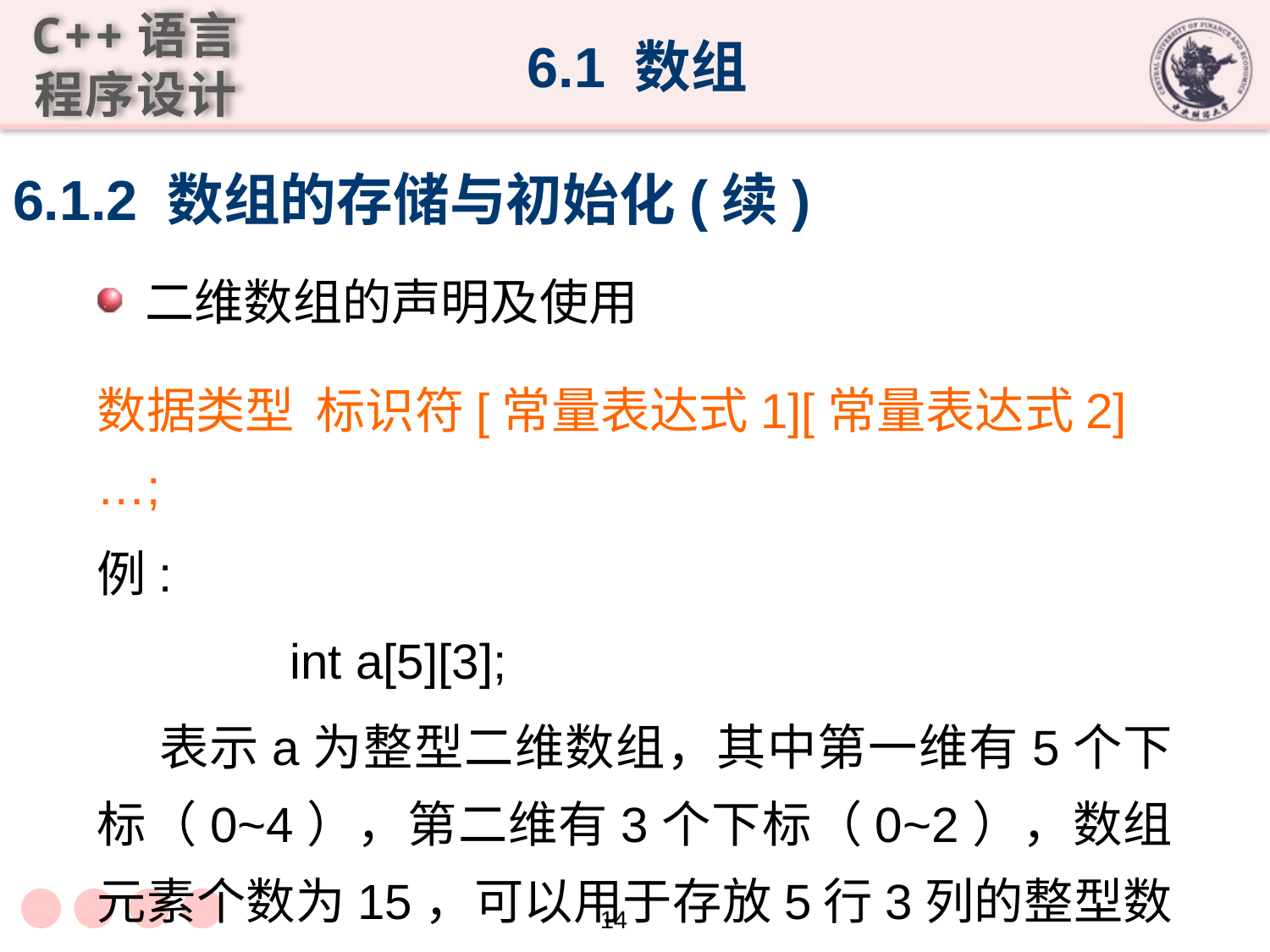

6.1 数组
# 6.1.2 数组的存储与初始化(续)
二维数组的声明及使用
数据类型  标识符[常量表达式1][常量表达式2] …;
例:
              int a[5][3];
    表示a为整型二维数组，其中第一维有5个下标（0~4），第二维有3个下标（0~2），数组元素个数为15，可以用于存放5行3列的整型数据表格
14